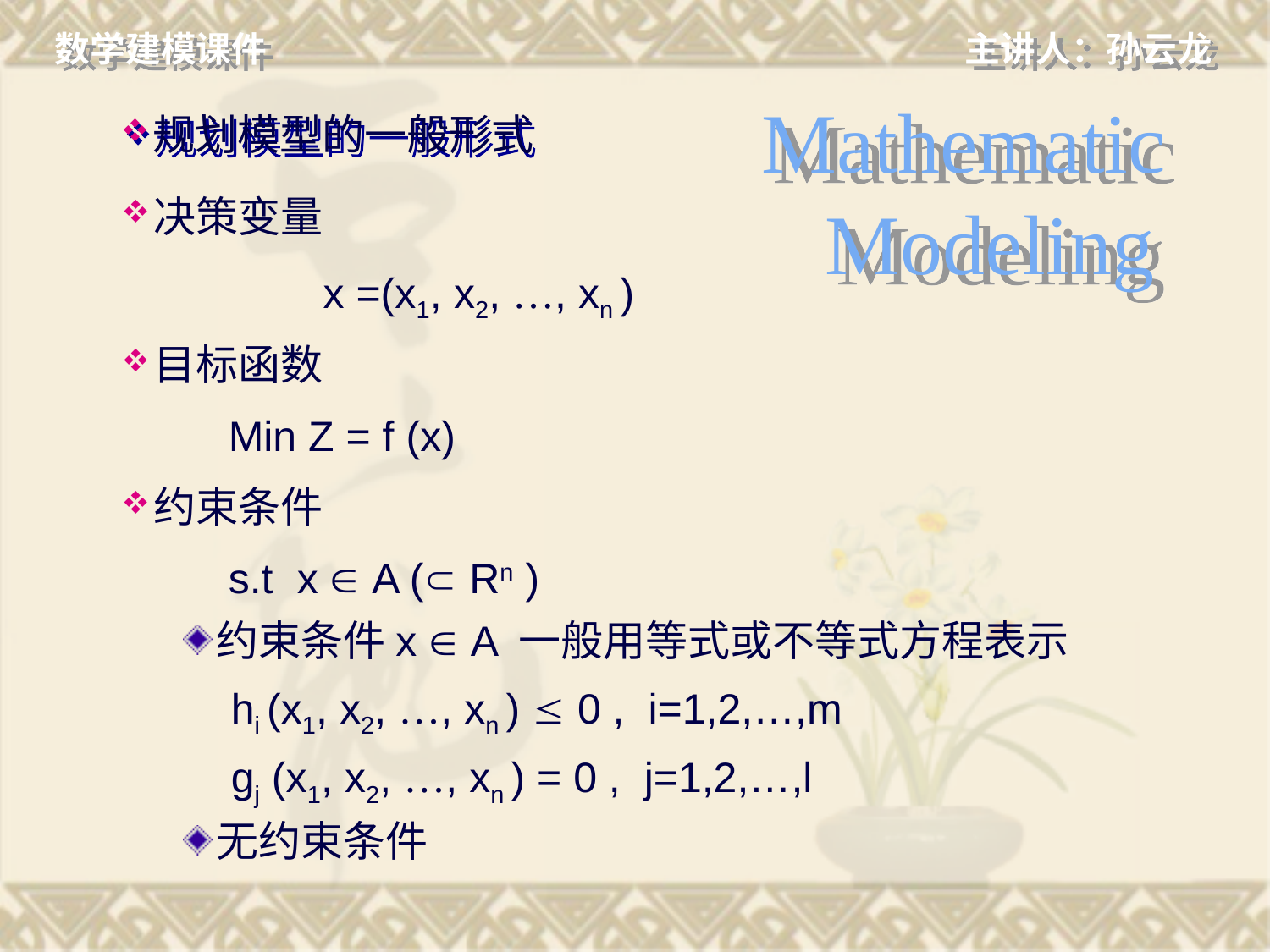

Mathematic
   Modeling
# 规划模型的一般形式
决策变量
                 x =(x1, x2, …, xn )
目标函数
         Min Z = f (x)
约束条件
         s.t  x ∈ A (⊂ Rn )
约束条件x ∈ A 一般用等式或不等式方程表示
    hi (x1, x2, …, xn ) ≤ 0 ,  i=1,2,…,m
    gj (x1, x2, …, xn ) = 0 ,  j=1,2,…,l
无约束条件